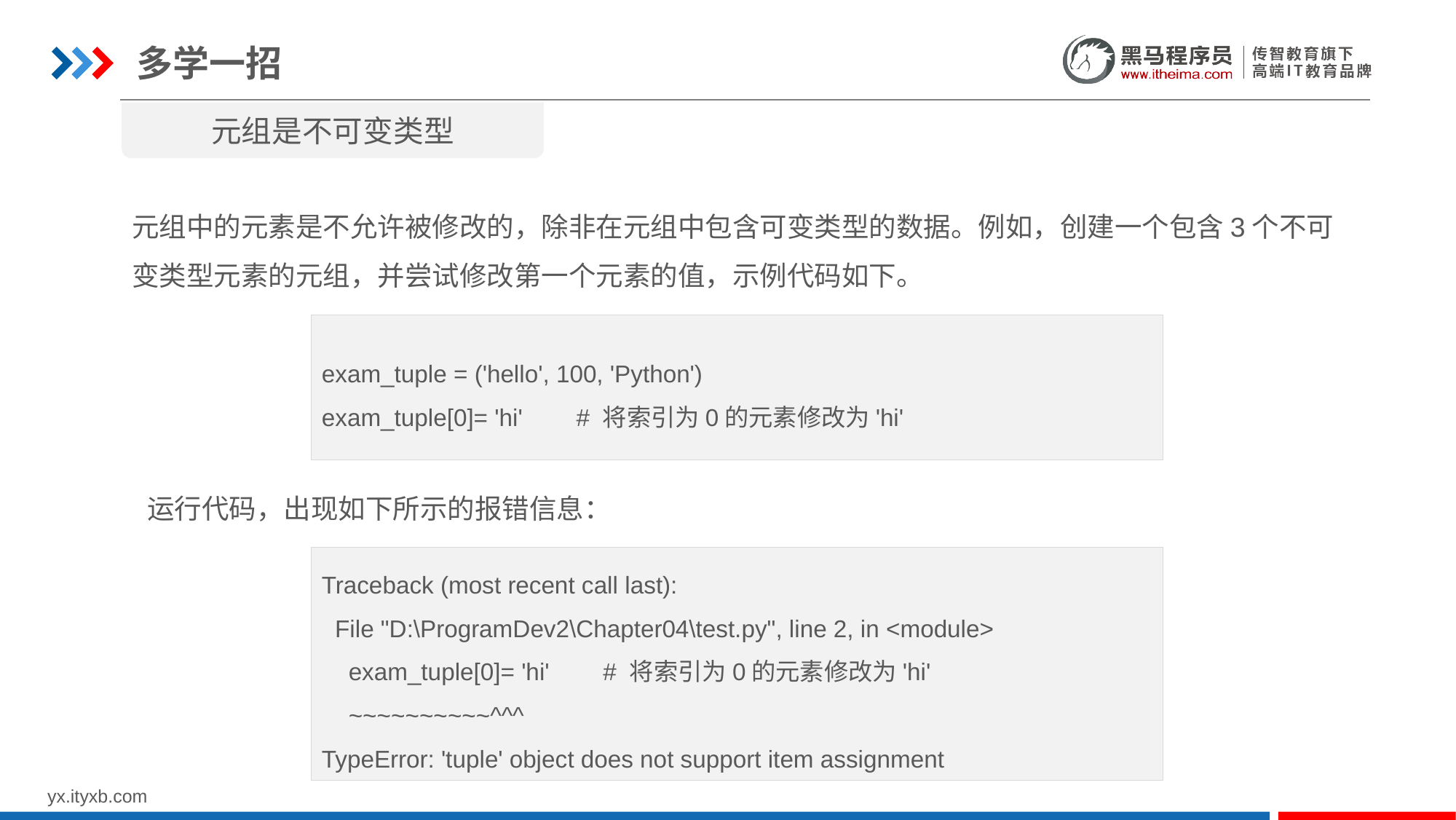

多学一招

元组是不可变类型
元组中的元素是不允许被修改的，除非在元组中包含可变类型的数据。例如，创建一个包含3个不可变类型元素的元组，并尝试修改第一个元素的值，示例代码如下。
exam_tuple = ('hello', 100, 'Python')
exam_tuple[0]= 'hi'        # 将索引为0的元素修改为'hi'
运行代码，出现如下所示的报错信息：
Traceback (most recent call last):
  File "D:\ProgramDev2\Chapter04\test.py", line 2, in <module>
    exam_tuple[0]= 'hi'        # 将索引为0的元素修改为'hi'
    ~~~~~~~~~~^^^
TypeError: 'tuple' object does not support item assignment